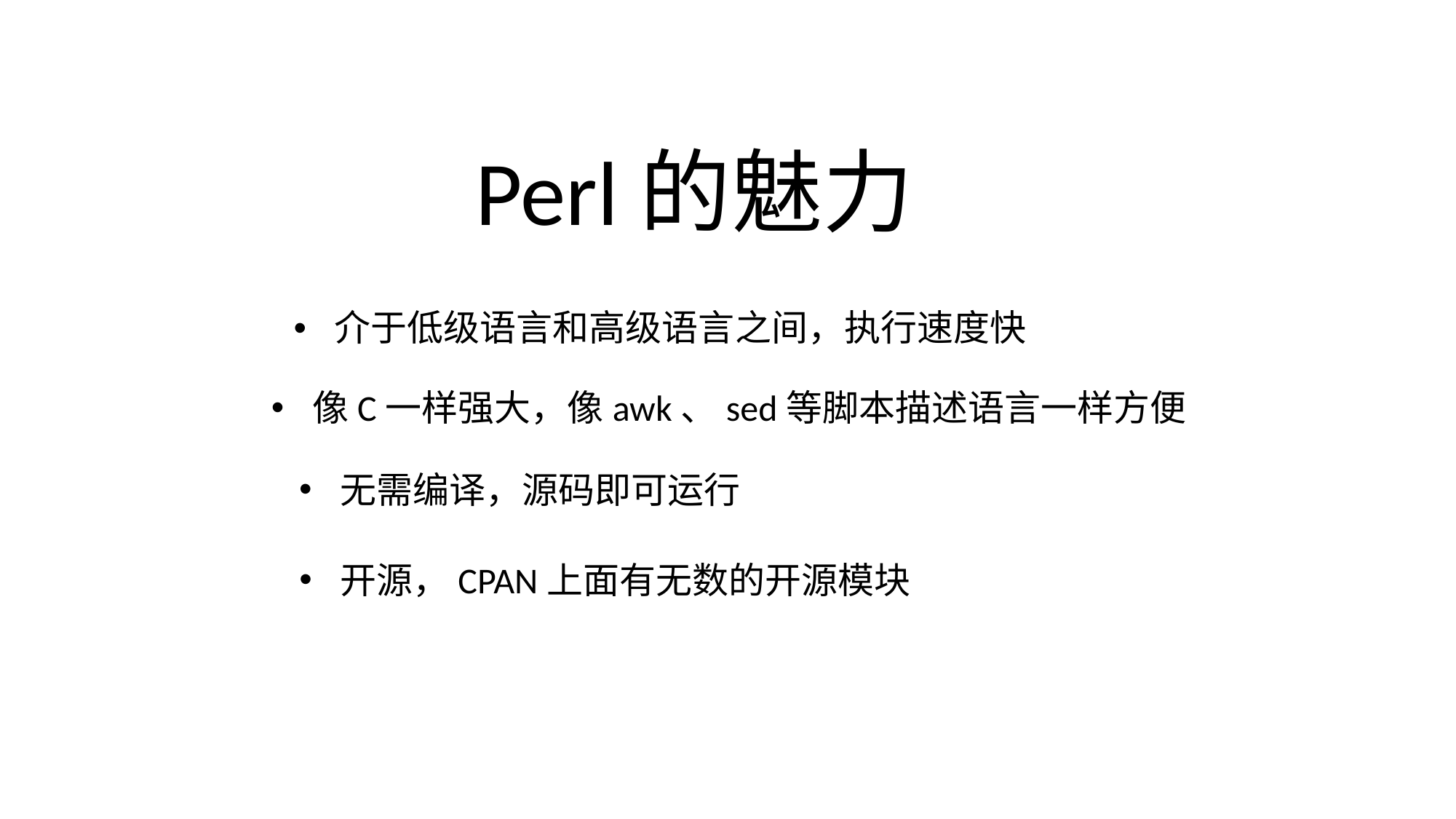

# Perl的魅力
介于低级语言和高级语言之间，执行速度快

像C一样强大，像awk、sed等脚本描述语言一样方便
无需编译，源码即可运行
开源，CPAN上面有无数的开源模块